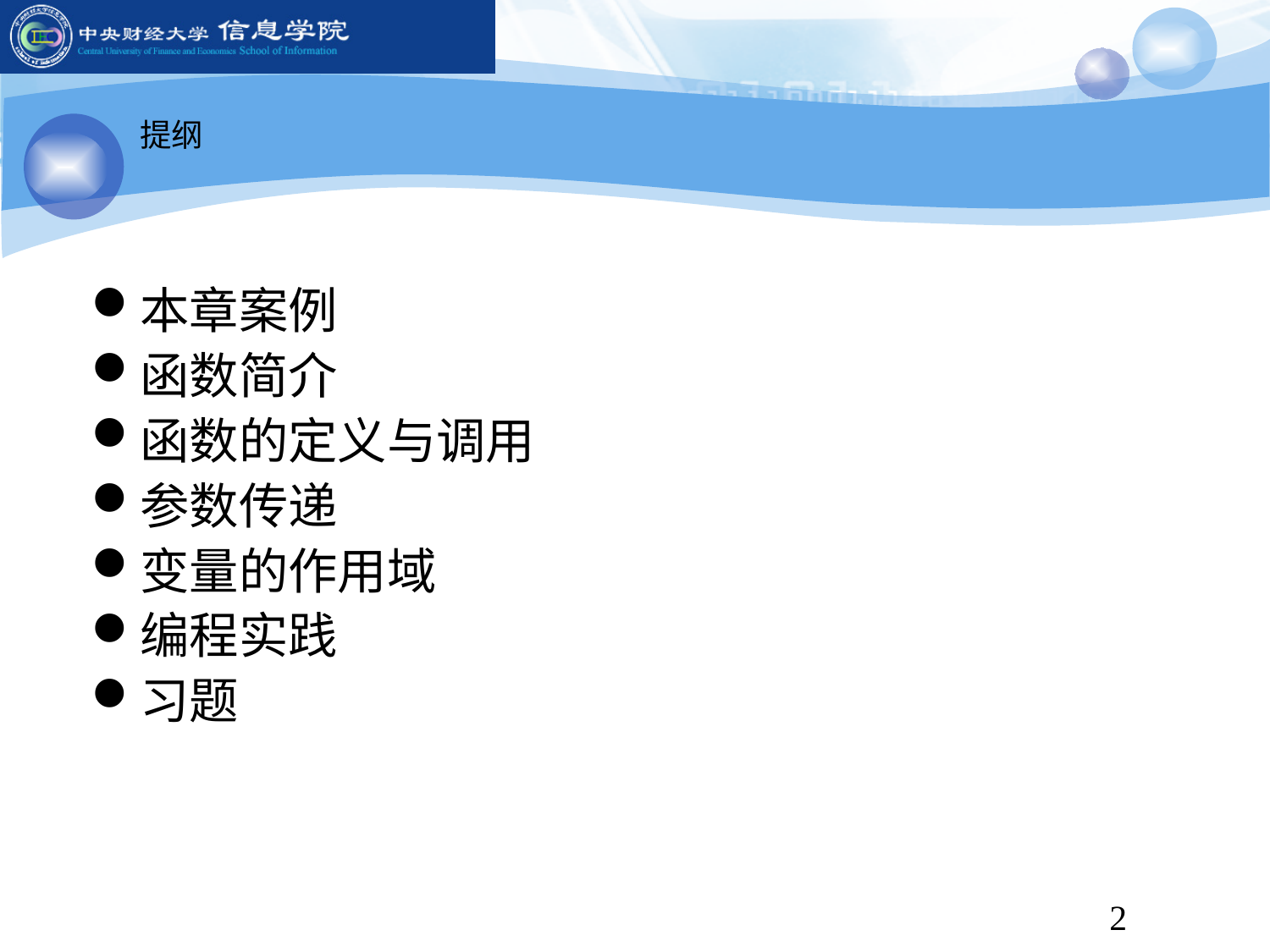

提纲
本章案例
函数简介
函数的定义与调用
参数传递
变量的作用域
编程实践
习题